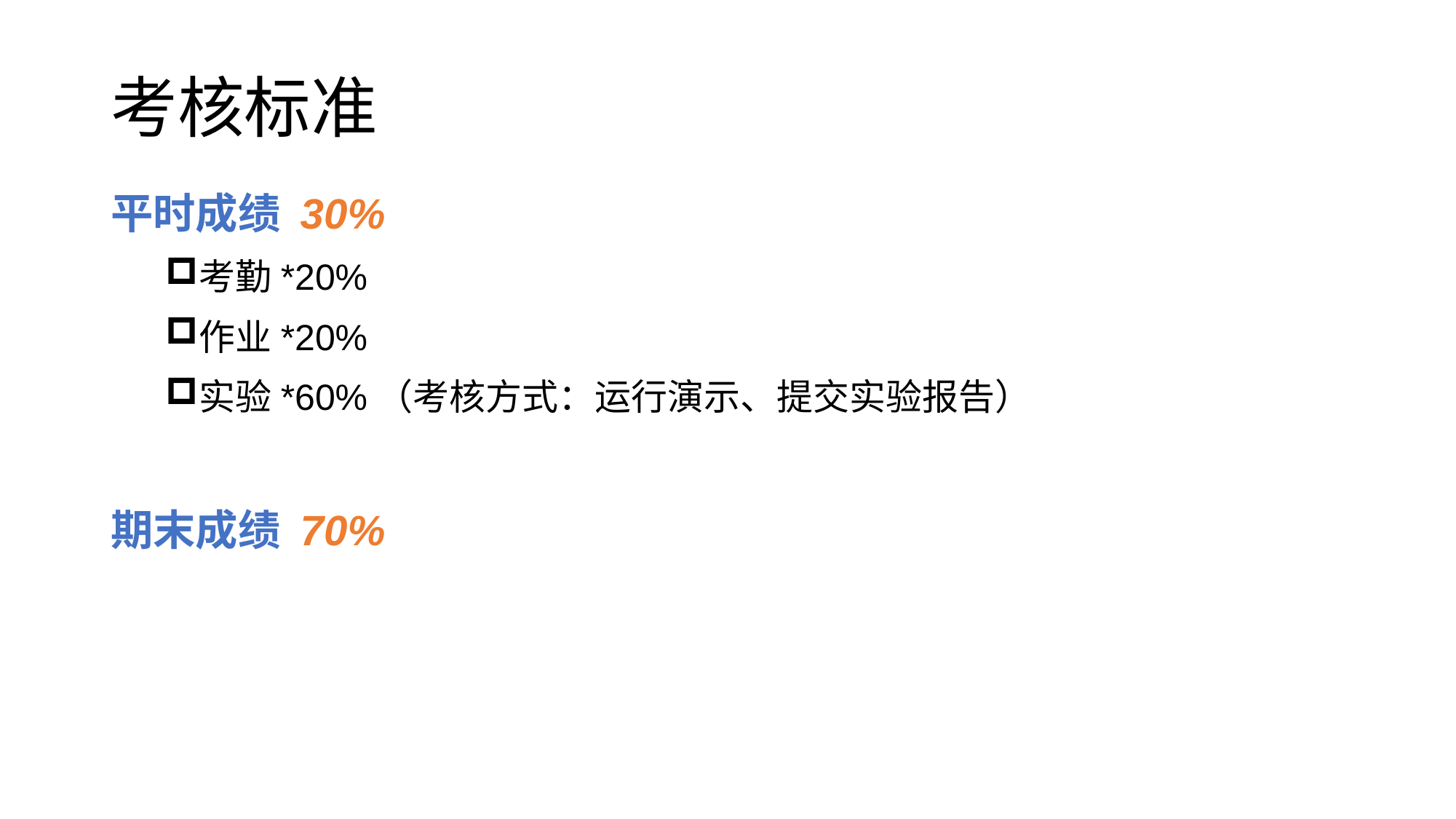

# 考核标准
平时成绩 30%
考勤*20%
作业*20%
实验*60%（考核方式：运行演示、提交实验报告）

期末成绩 70%